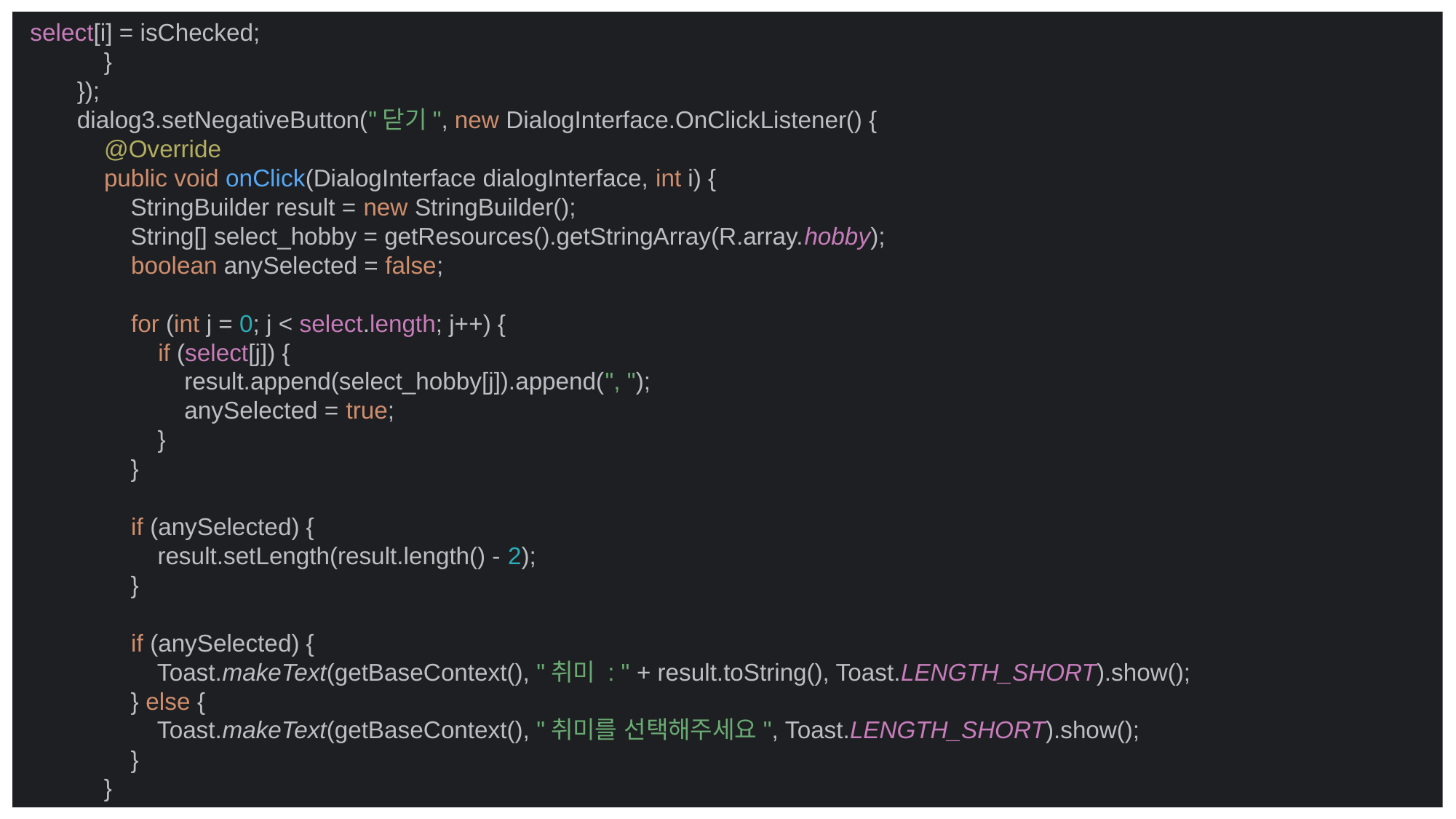

select[i] = isChecked;
            }
        });
        dialog3.setNegativeButton("닫기", new DialogInterface.OnClickListener() {
            @Override
            public void onClick(DialogInterface dialogInterface, int i) {
                StringBuilder result = new StringBuilder();
                String[] select_hobby = getResources().getStringArray(R.array.hobby);
                boolean anySelected = false;
                for (int j = 0; j < select.length; j++) {
                    if (select[j]) {
                        result.append(select_hobby[j]).append(", ");
                        anySelected = true;
                    }
                }
                if (anySelected) {
                    result.setLength(result.length() - 2);
                }
                if (anySelected) {
                    Toast.makeText(getBaseContext(), "취미 : " + result.toString(), Toast.LENGTH_SHORT).show();
                } else {
                    Toast.makeText(getBaseContext(), "취미를 선택해주세요", Toast.LENGTH_SHORT).show();
                }
            }